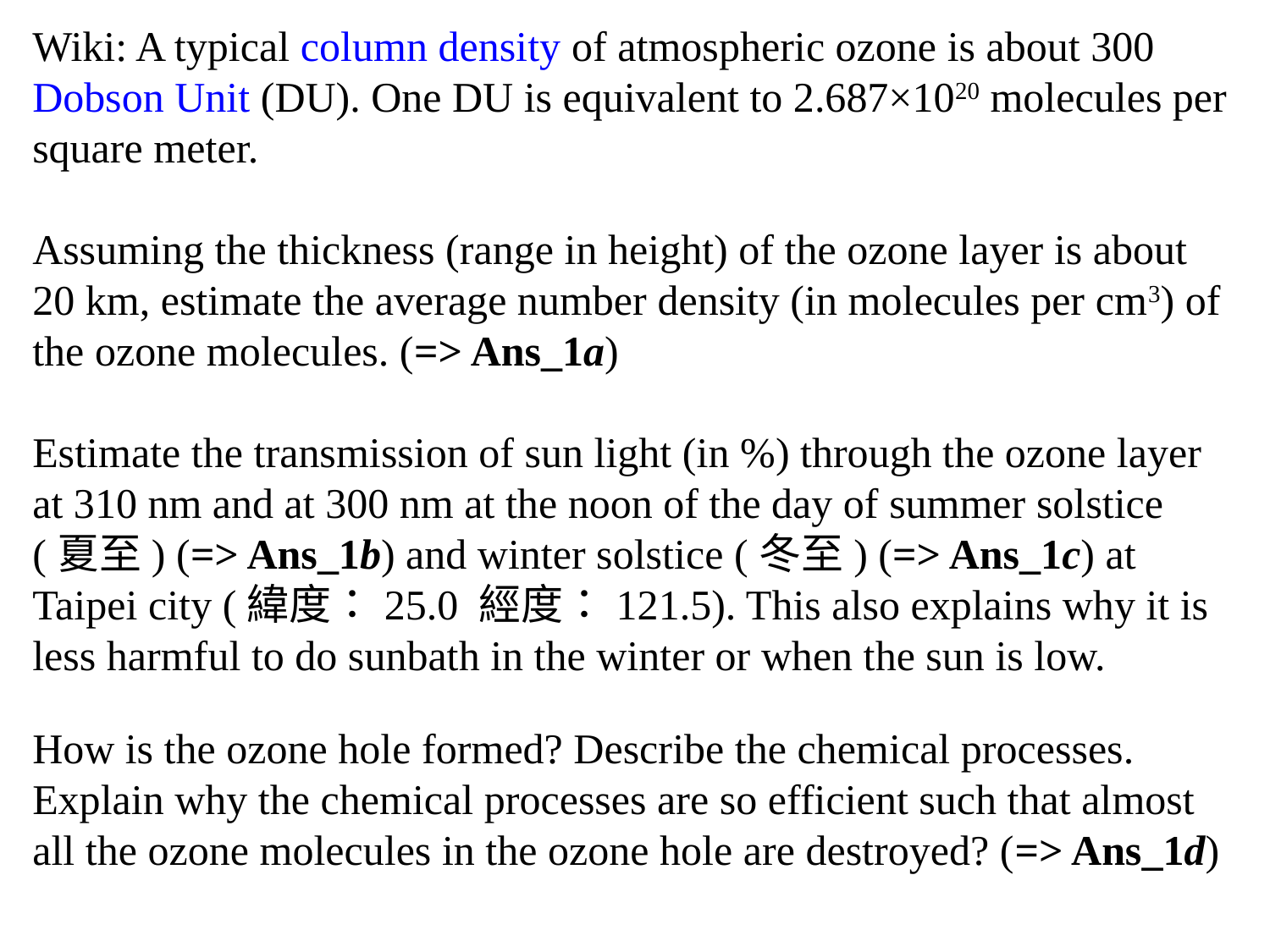

Wiki: A typical column density of atmospheric ozone is about 300 Dobson Unit (DU). One DU is equivalent to 2.687×1020 molecules per square meter.

Assuming the thickness (range in height) of the ozone layer is about 20 km, estimate the average number density (in molecules per cm3) of the ozone molecules. (=> Ans_1a)

Estimate the transmission of sun light (in %) through the ozone layer at 310 nm and at 300 nm at the noon of the day of summer solstice (夏至) (=> Ans_1b) and winter solstice (冬至) (=> Ans_1c) at Taipei city (緯度：25.0 經度：121.5). This also explains why it is less harmful to do sunbath in the winter or when the sun is low.

How is the ozone hole formed? Describe the chemical processes. Explain why the chemical processes are so efficient such that almost all the ozone molecules in the ozone hole are destroyed? (=> Ans_1d)